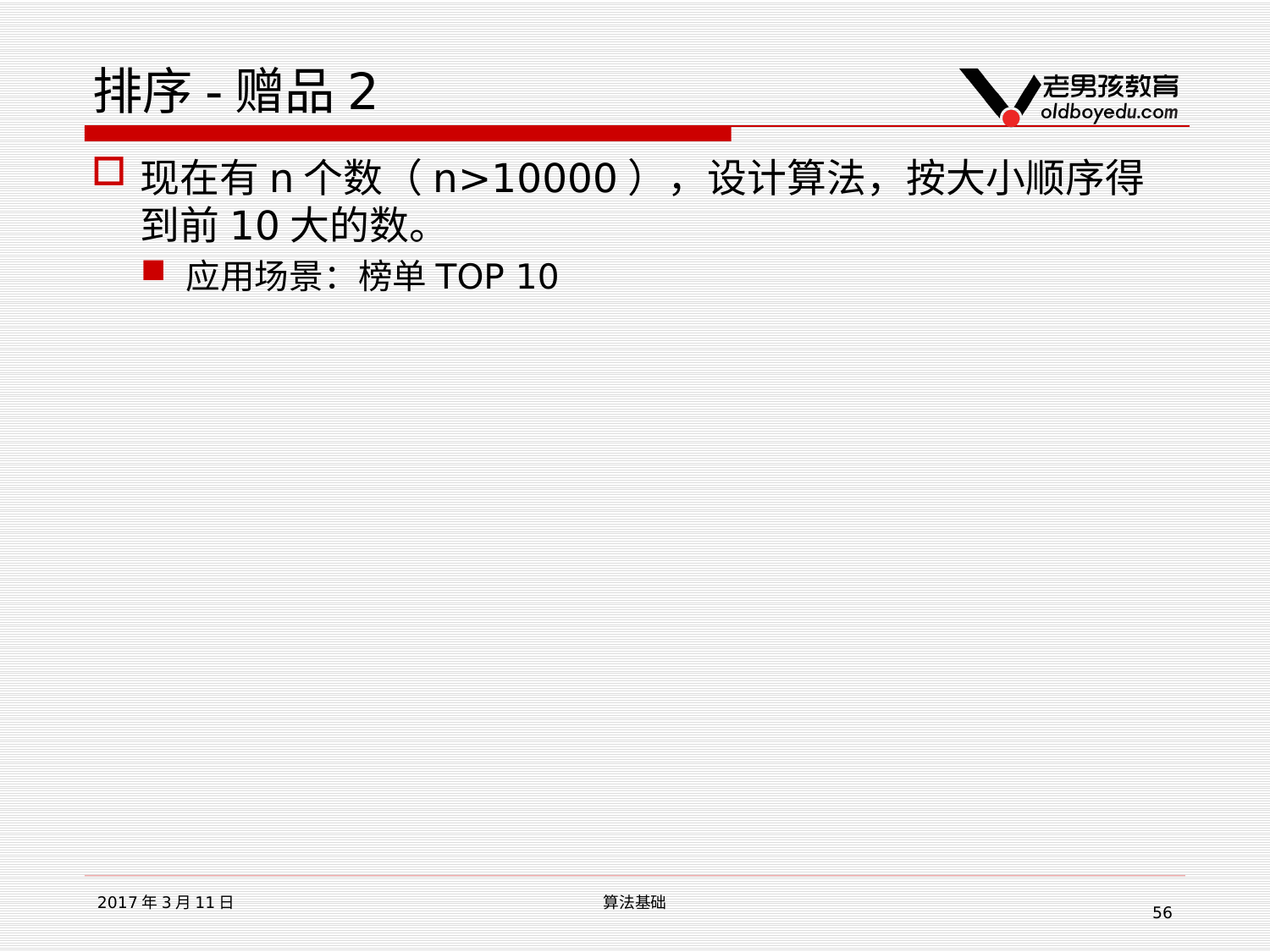

# 排序-赠品2
现在有n个数（n>10000），设计算法，按大小顺序得到前10大的数。
应用场景：榜单TOP 10

2017年3月11日
算法基础
56